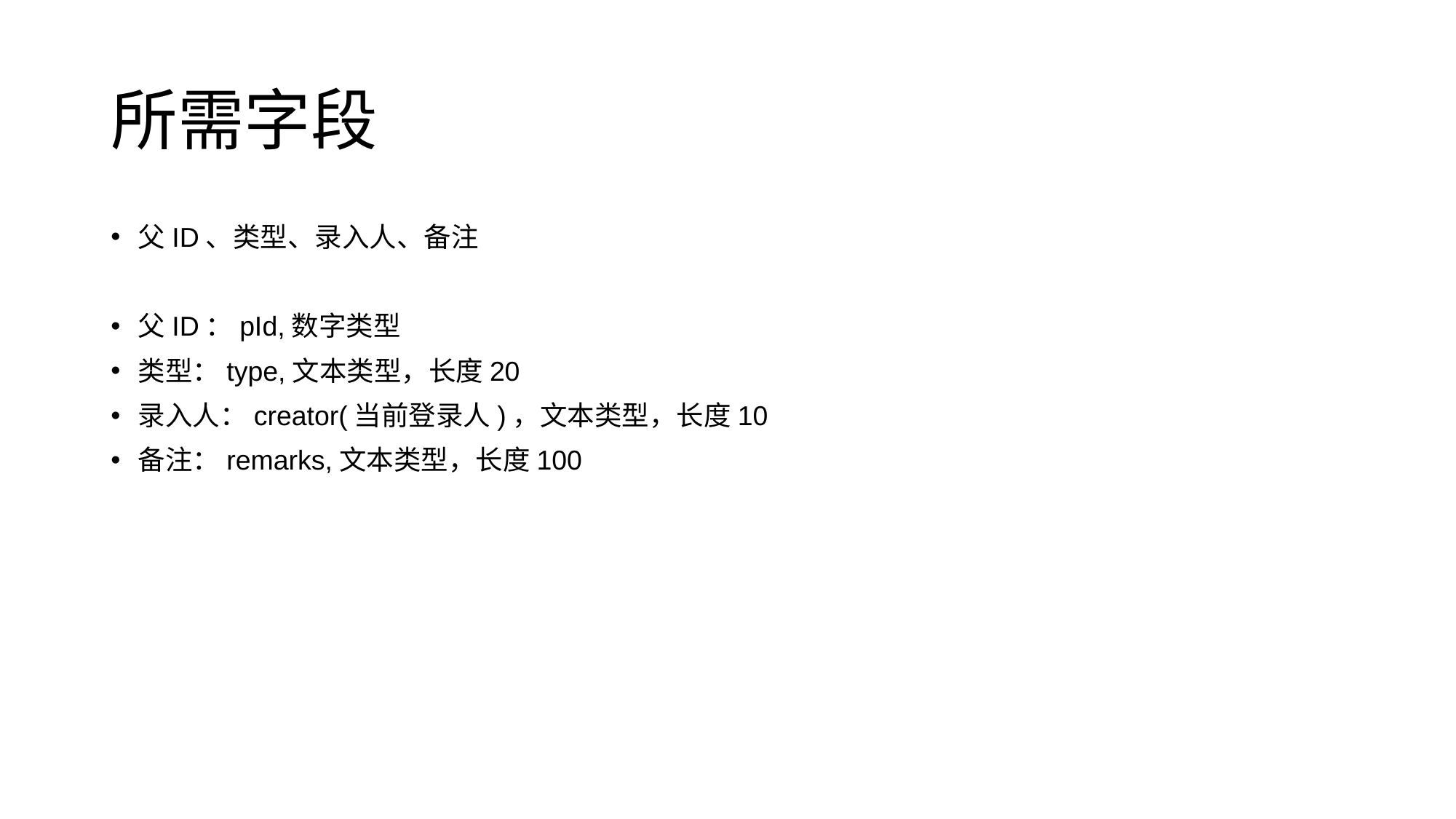

# 所需字段
父ID、类型、录入人、备注

父ID：pId,数字类型
类型：type,文本类型，长度20
录入人：creator(当前登录人)，文本类型，长度10
备注：remarks,文本类型，长度100